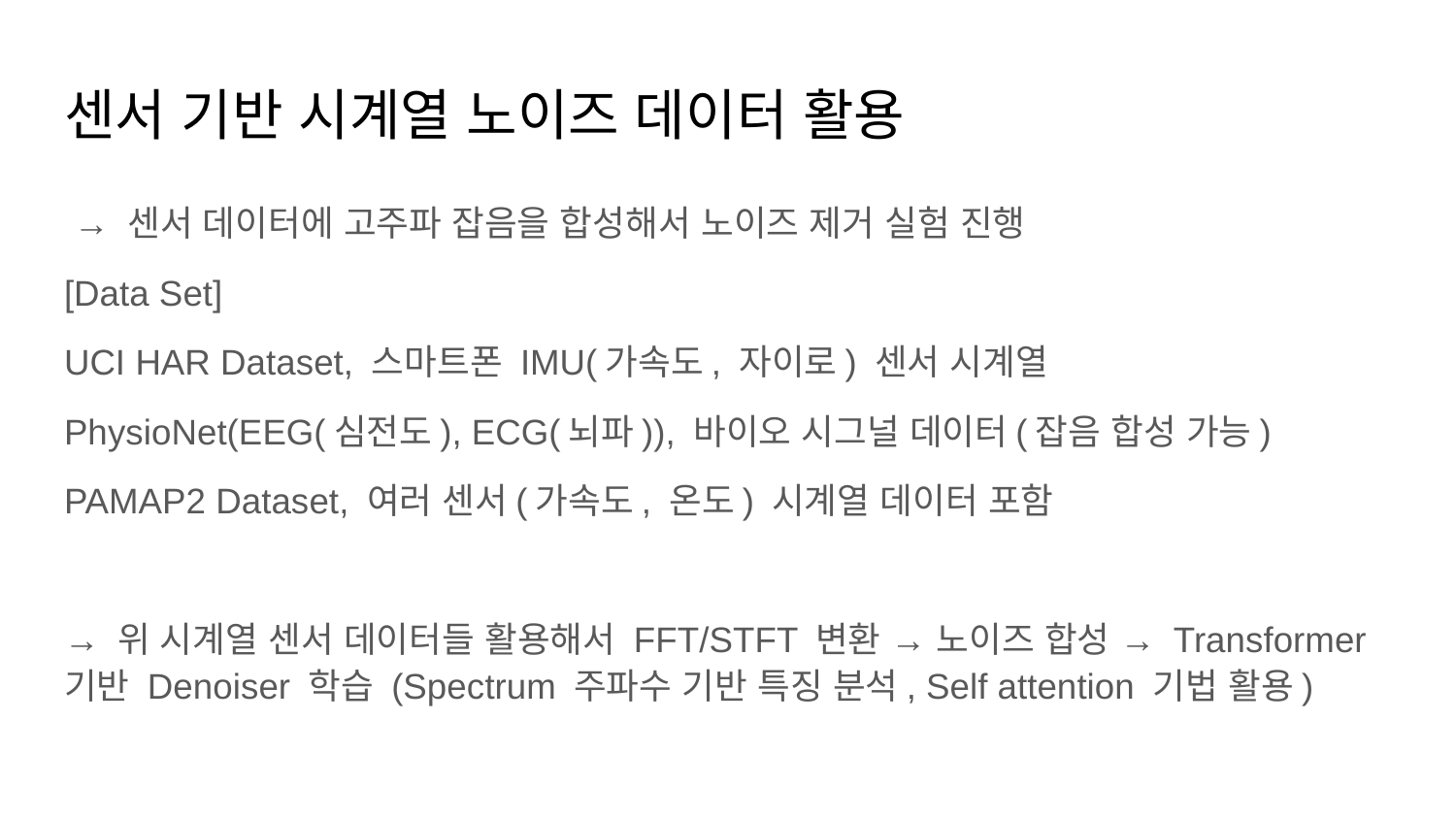

# 센서 기반 시계열 노이즈 데이터 활용
 → 센서 데이터에 고주파 잡음을 합성해서 노이즈 제거 실험 진행
[Data Set]
UCI HAR Dataset, 스마트폰 IMU(가속도, 자이로) 센서 시계열
PhysioNet(EEG(심전도), ECG(뇌파)), 바이오 시그널 데이터(잡음 합성 가능)
PAMAP2 Dataset, 여러 센서(가속도, 온도) 시계열 데이터 포함

→ 위 시계열 센서 데이터들 활용해서 FFT/STFT 변환 → 노이즈 합성 → Transformer 기반 Denoiser 학습 (Spectrum 주파수 기반 특징 분석, Self attention 기법 활용)